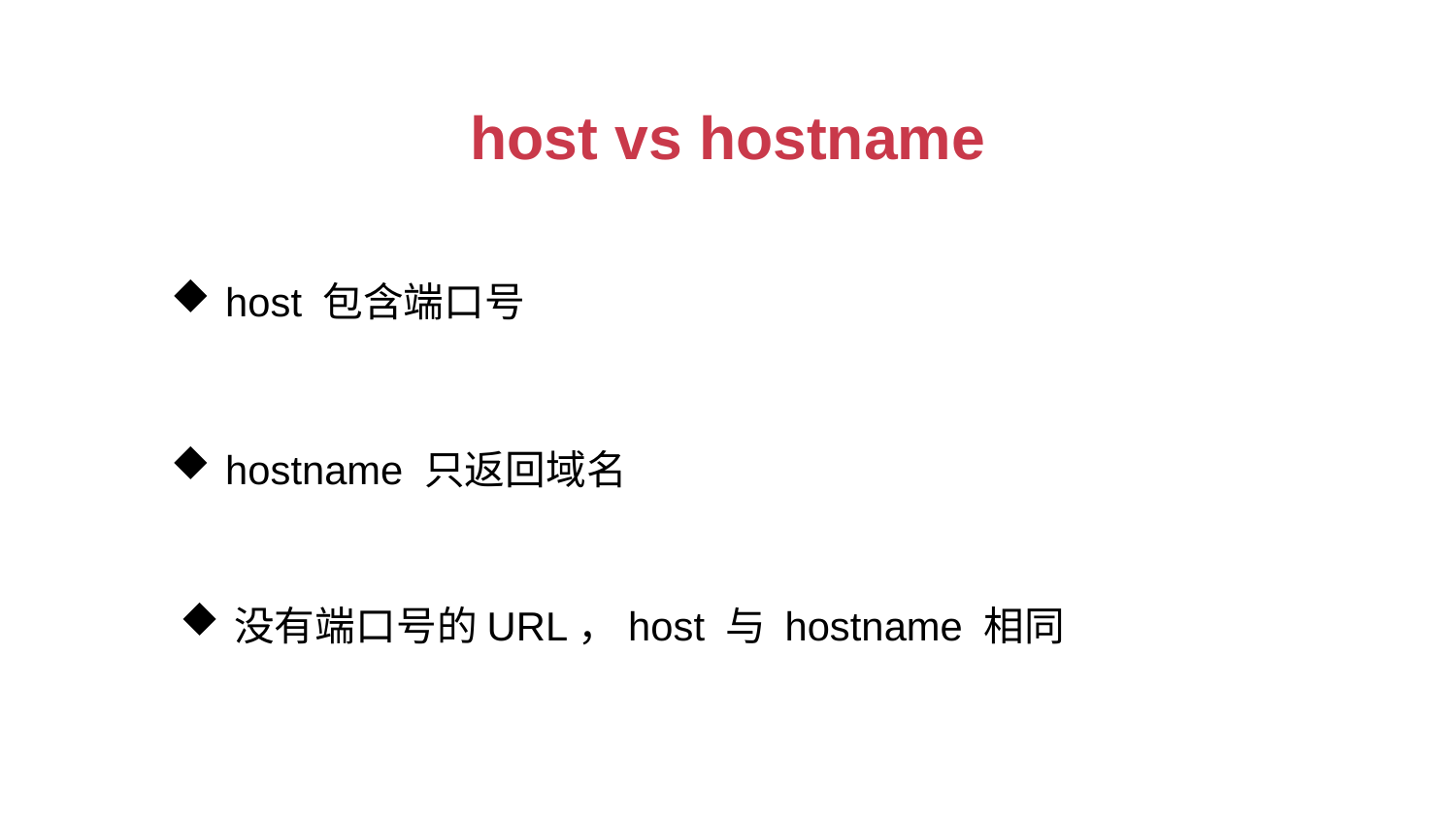

host vs hostname
host 包含端口号
hostname 只返回域名
没有端口号的URL，host 与 hostname 相同